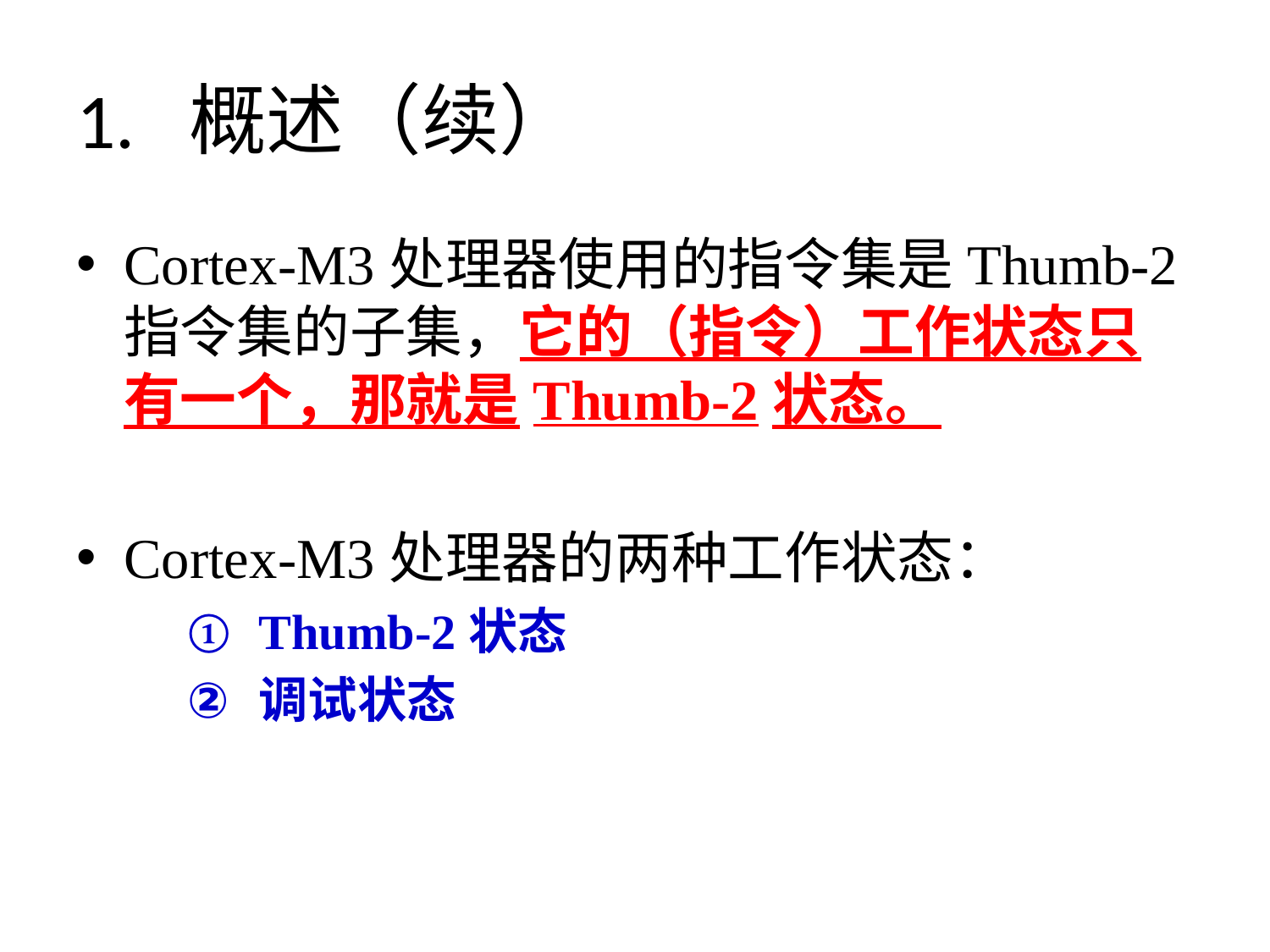

# 1.  概述（续）
Cortex-M3处理器使用的指令集是Thumb-2指令集的子集，它的（指令）工作状态只有一个，那就是Thumb-2状态。

Cortex-M3处理器的两种工作状态：
Thumb-2状态
调试状态